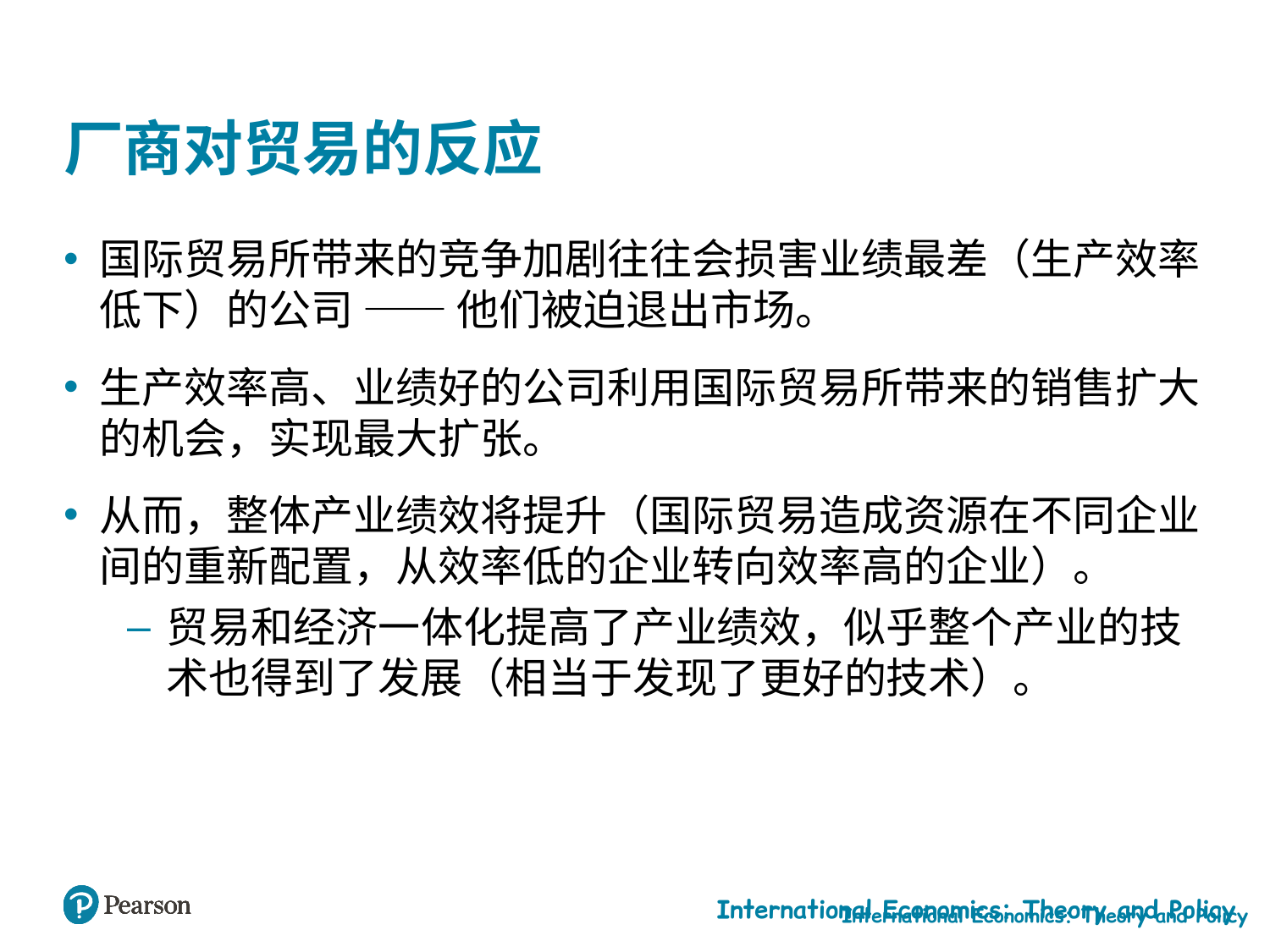

# 厂商对贸易的反应
国际贸易所带来的竞争加剧往往会损害业绩最差（生产效率低下）的公司 —— 他们被迫退出市场。
生产效率高、业绩好的公司利用国际贸易所带来的销售扩大的机会，实现最大扩张。
从而，整体产业绩效将提升（国际贸易造成资源在不同企业间的重新配置，从效率低的企业转向效率高的企业）。
贸易和经济一体化提高了产业绩效，似乎整个产业的技术也得到了发展（相当于发现了更好的技术）。